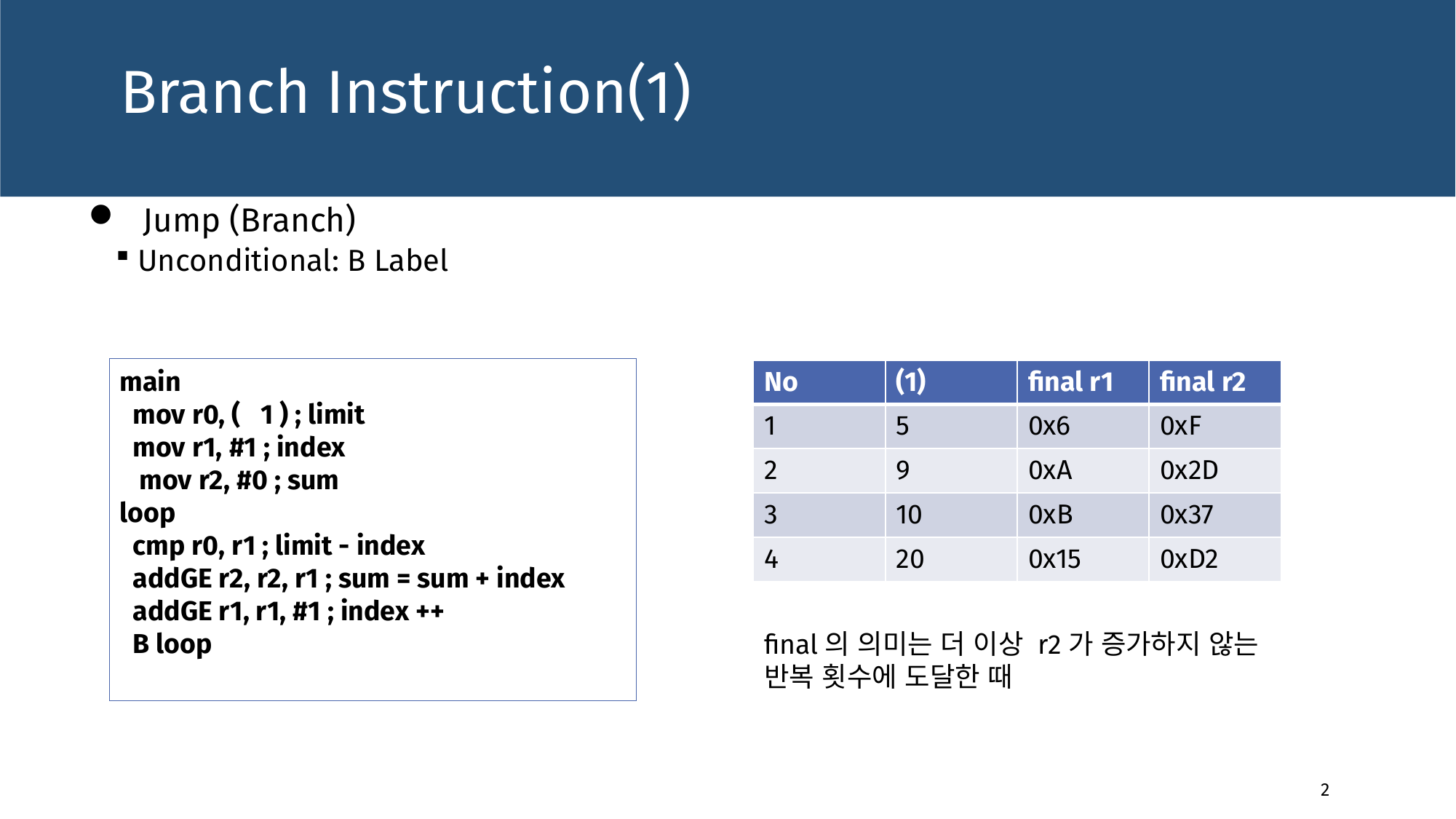

# Branch Instruction(1)
Jump (Branch)
Unconditional: B Label
main
  mov r0, (   1 ) ; limit
  mov r1, #1 ; index
   mov r2, #0 ; sum
loop
  cmp r0, r1 ; limit - index
  addGE r2, r2, r1 ; sum = sum + index
  addGE r1, r1, #1 ; index ++
  B loop

| No | (1) | final r1 | final r2 |
| --- | --- | --- | --- |
| 1 | 5 | 0x6 | 0xF |
| 2 | 9 | 0xA | 0x2D |
| 3 | 10 | 0xB | 0x37 |
| 4 | 20 | 0x15 | 0xD2 |
final의 의미는 더 이상 r2가 증가하지 않는
반복 횟수에 도달한 때
2